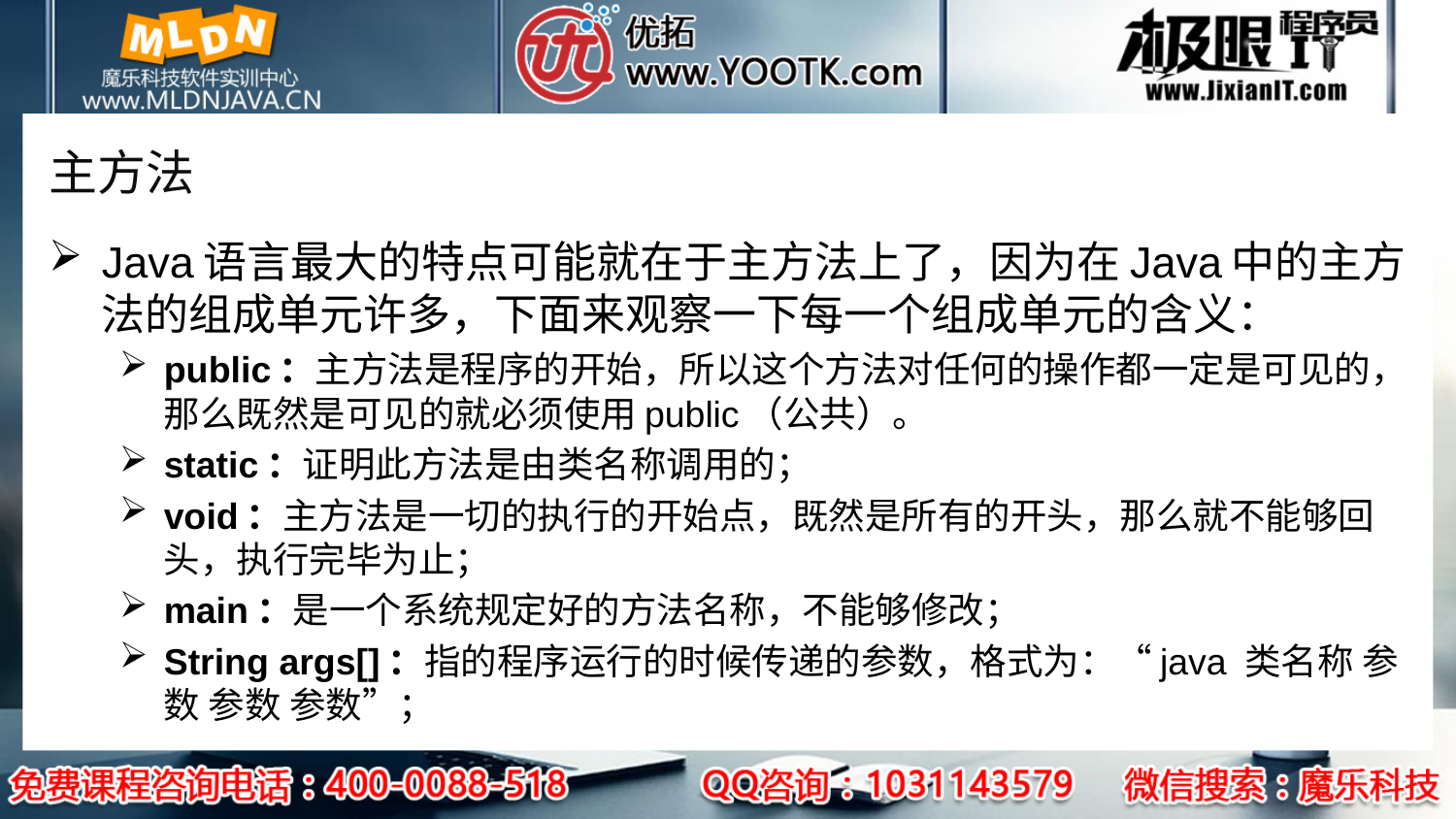

# 主方法
Java语言最大的特点可能就在于主方法上了，因为在Java中的主方法的组成单元许多，下面来观察一下每一个组成单元的含义：
public：主方法是程序的开始，所以这个方法对任何的操作都一定是可见的，那么既然是可见的就必须使用public（公共）。
static：证明此方法是由类名称调用的；
void：主方法是一切的执行的开始点，既然是所有的开头，那么就不能够回头，执行完毕为止；
main：是一个系统规定好的方法名称，不能够修改；
String args[]：指的程序运行的时候传递的参数，格式为：“java 类名称 参数 参数 参数”；